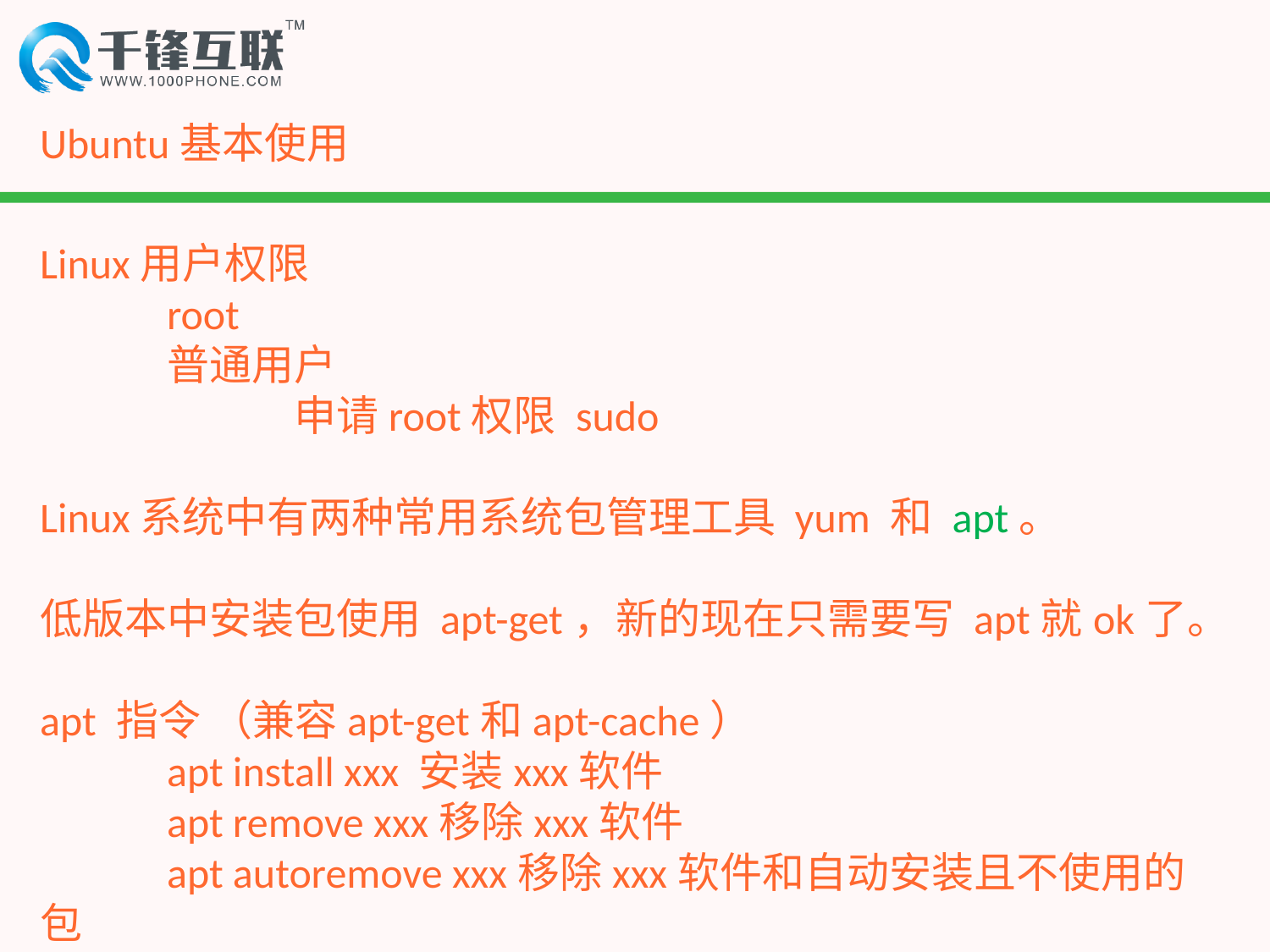

# Ubuntu基本使用
Linux用户权限
	root
	普通用户
		申请root权限 sudo

Linux系统中有两种常用系统包管理工具 yum 和 apt。

低版本中安装包使用 apt-get，新的现在只需要写 apt就ok了。

apt 指令 （兼容apt-get和apt-cache）
	apt install xxx 安装xxx软件
	apt remove xxx移除xxx软件
	apt autoremove xxx移除xxx软件和自动安装且不使用的包